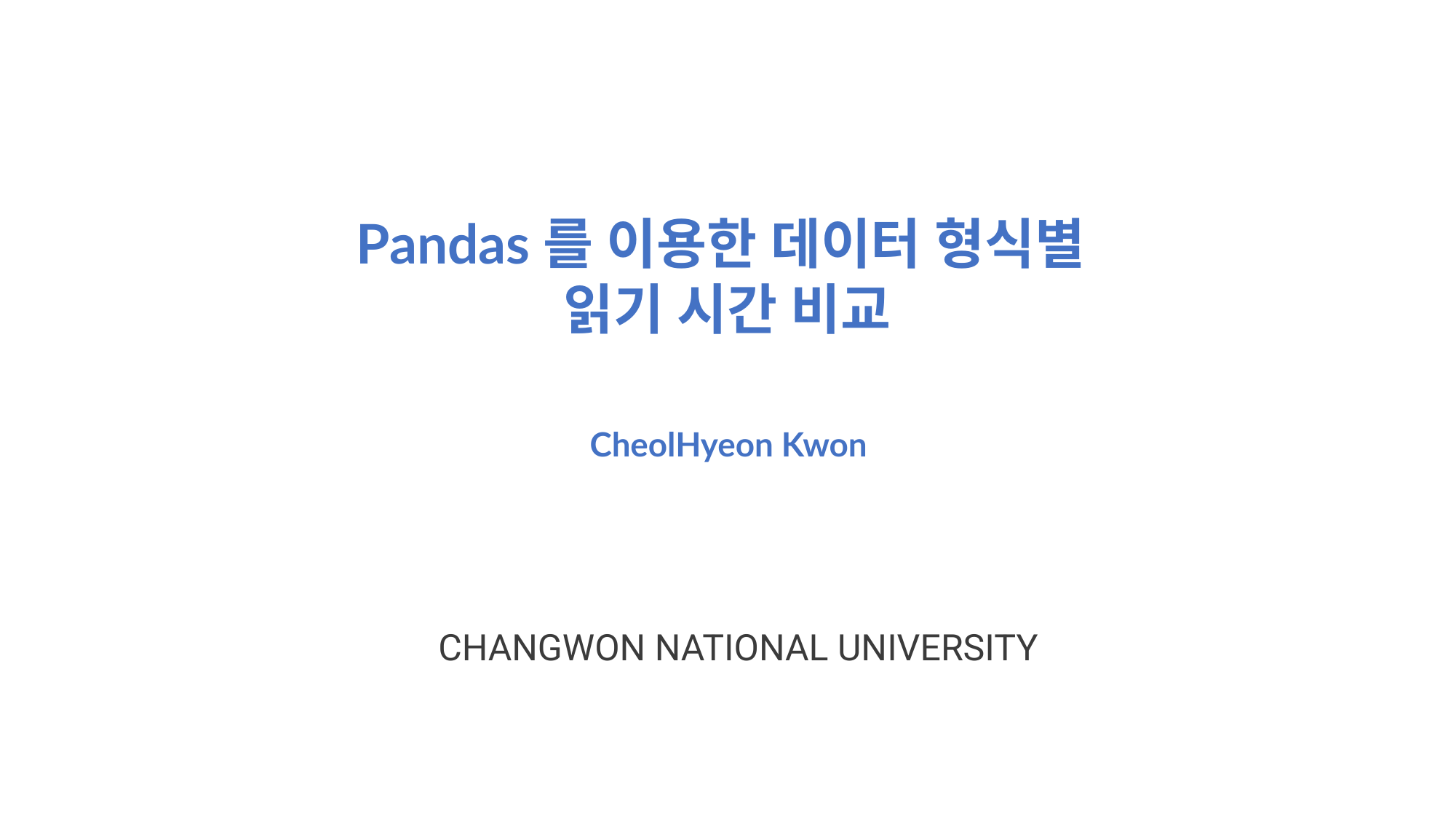

Pandas를 이용한 데이터 형식별
읽기 시간 비교
CheolHyeon Kwon
CHANGWON NATIONAL UNIVERSITY